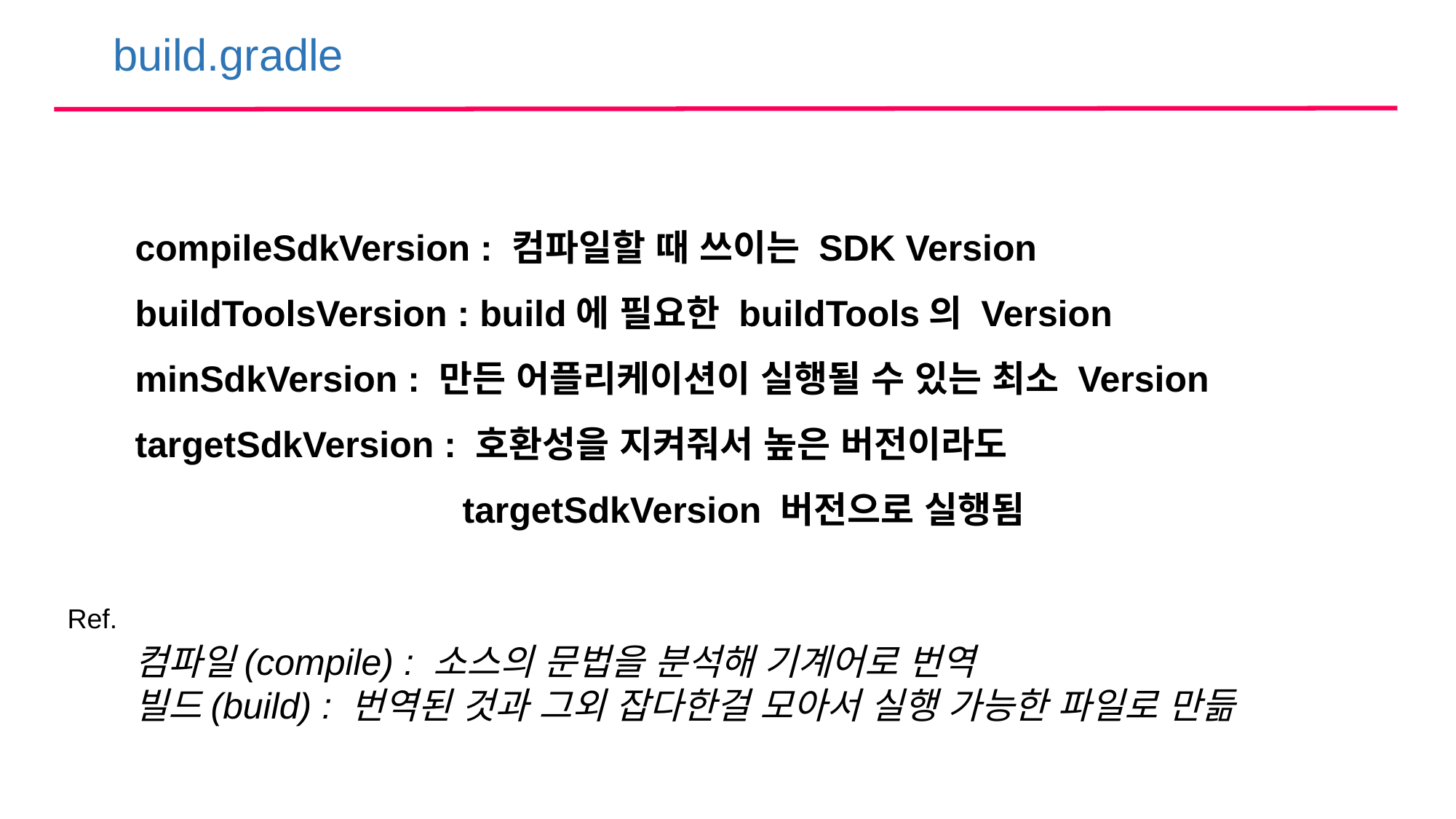

build.gradle
compileSdkVersion : 컴파일할 때 쓰이는 SDK Version
buildToolsVersion : build에 필요한 buildTools의 Version
minSdkVersion : 만든 어플리케이션이 실행될 수 있는 최소 Version
targetSdkVersion : 호환성을 지켜줘서 높은 버전이라도  					targetSdkVersion 버전으로 실행됨
Ref.
컴파일(compile) : 소스의 문법을 분석해 기계어로 번역
빌드(build) : 번역된 것과 그외 잡다한걸 모아서 실행 가능한 파일로 만듦